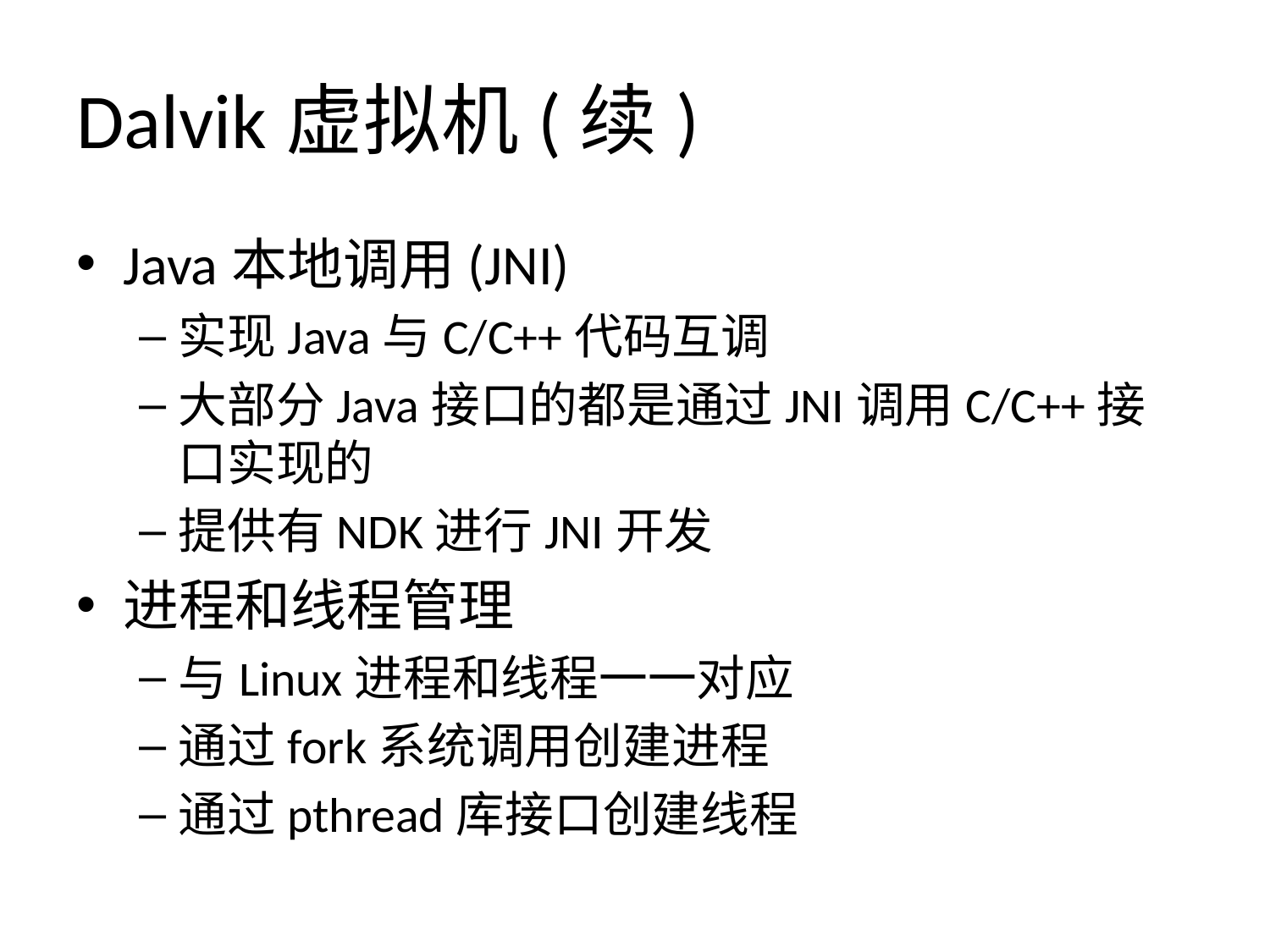

# Dalvik虚拟机(续)
Java本地调用(JNI)
实现Java与C/C++代码互调
大部分Java接口的都是通过JNI调用C/C++接口实现的
提供有NDK进行JNI开发
进程和线程管理
与Linux进程和线程一一对应
通过fork系统调用创建进程
通过pthread库接口创建线程